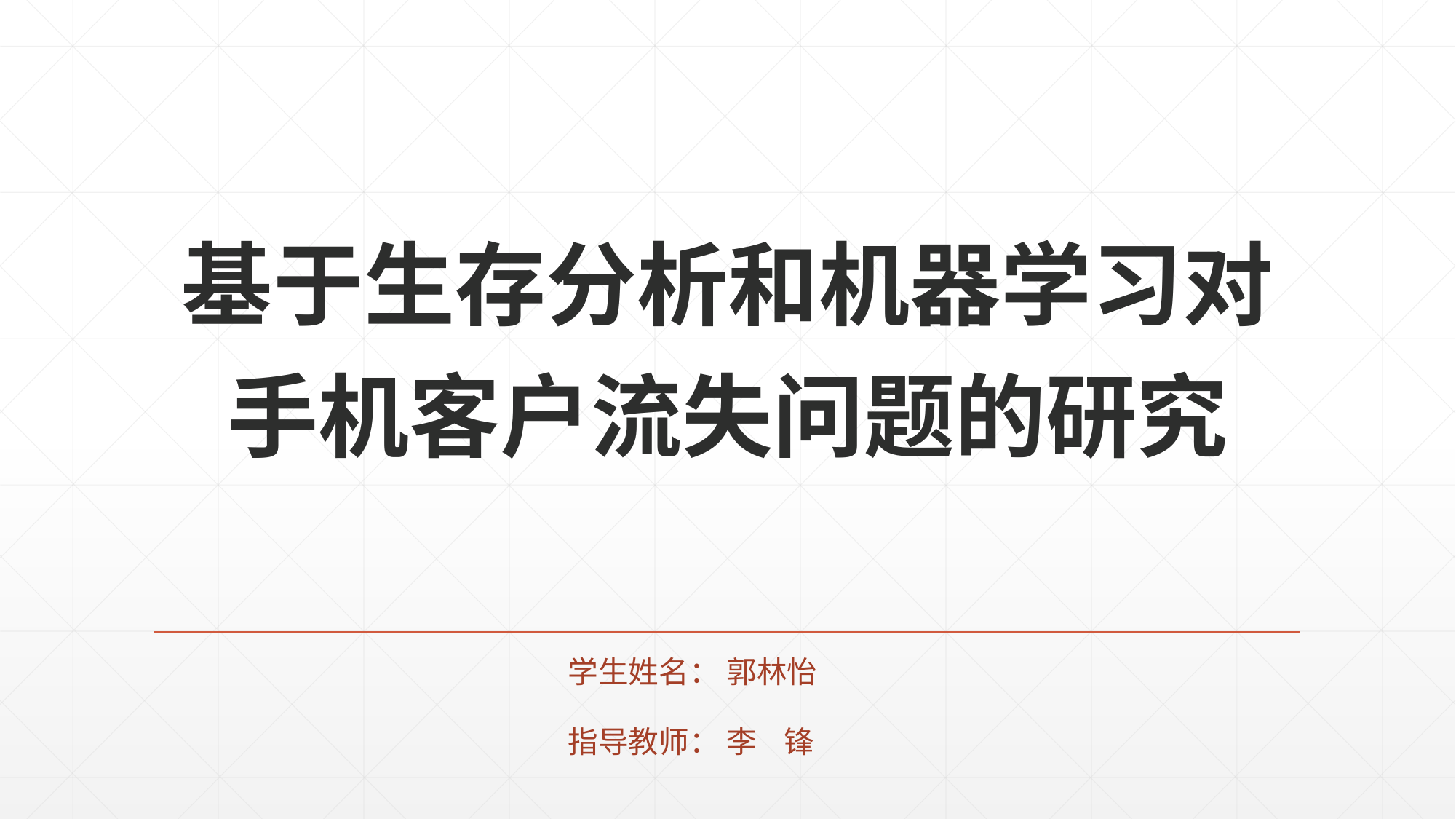

# 基于生存分析和机器学习对手机客户流失问题的研究
学生姓名： 郭林怡

指导教师： 李    锋